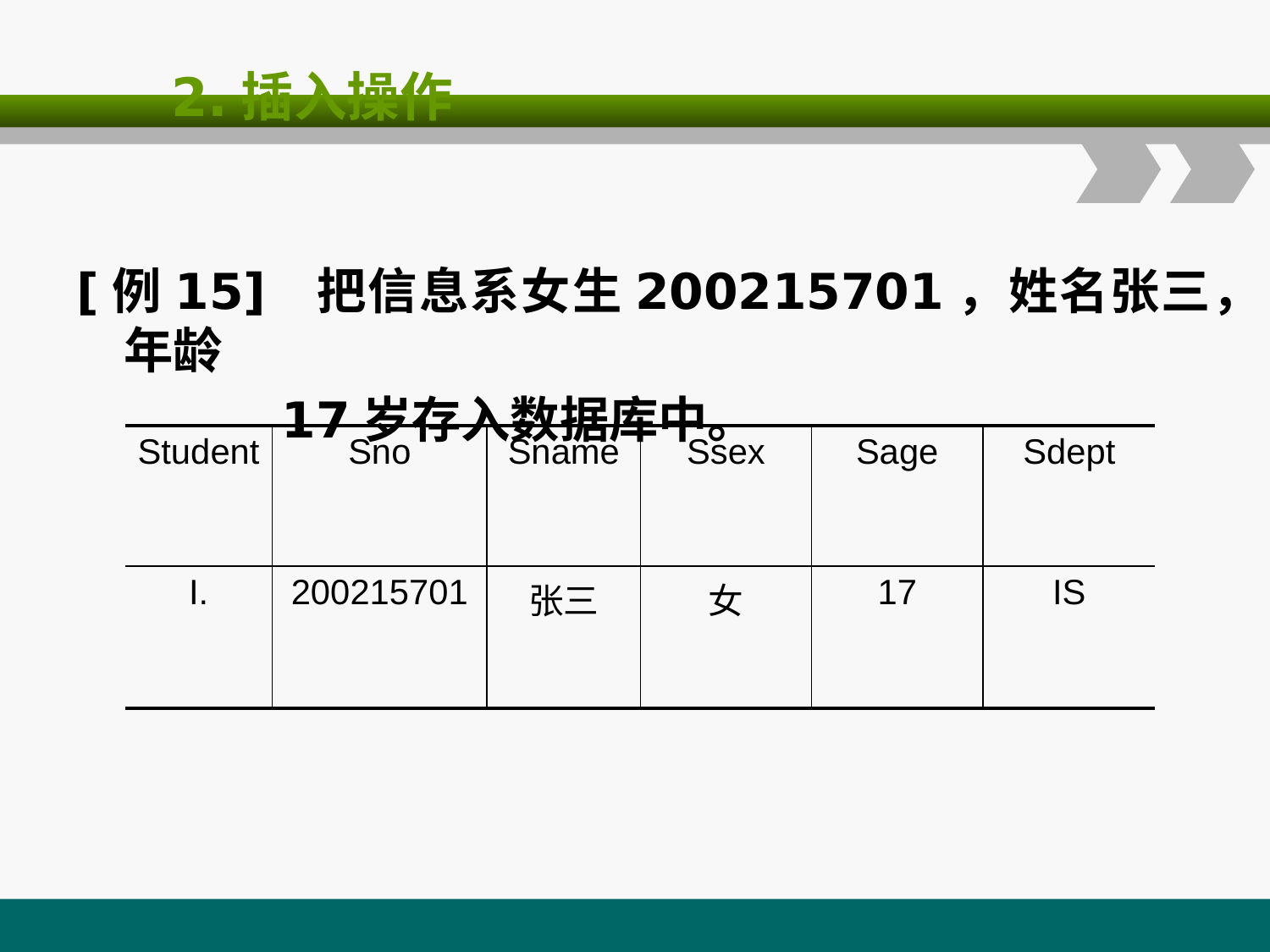

# 2.插入操作
[例15]  把信息系女生200215701，姓名张三，年龄
            17岁存入数据库中。

| Student | Sno | Sname | Ssex | Sage | Sdept |
| --- | --- | --- | --- | --- | --- |
| I. | 200215701 | 张三 | 女 | 17 | IS |